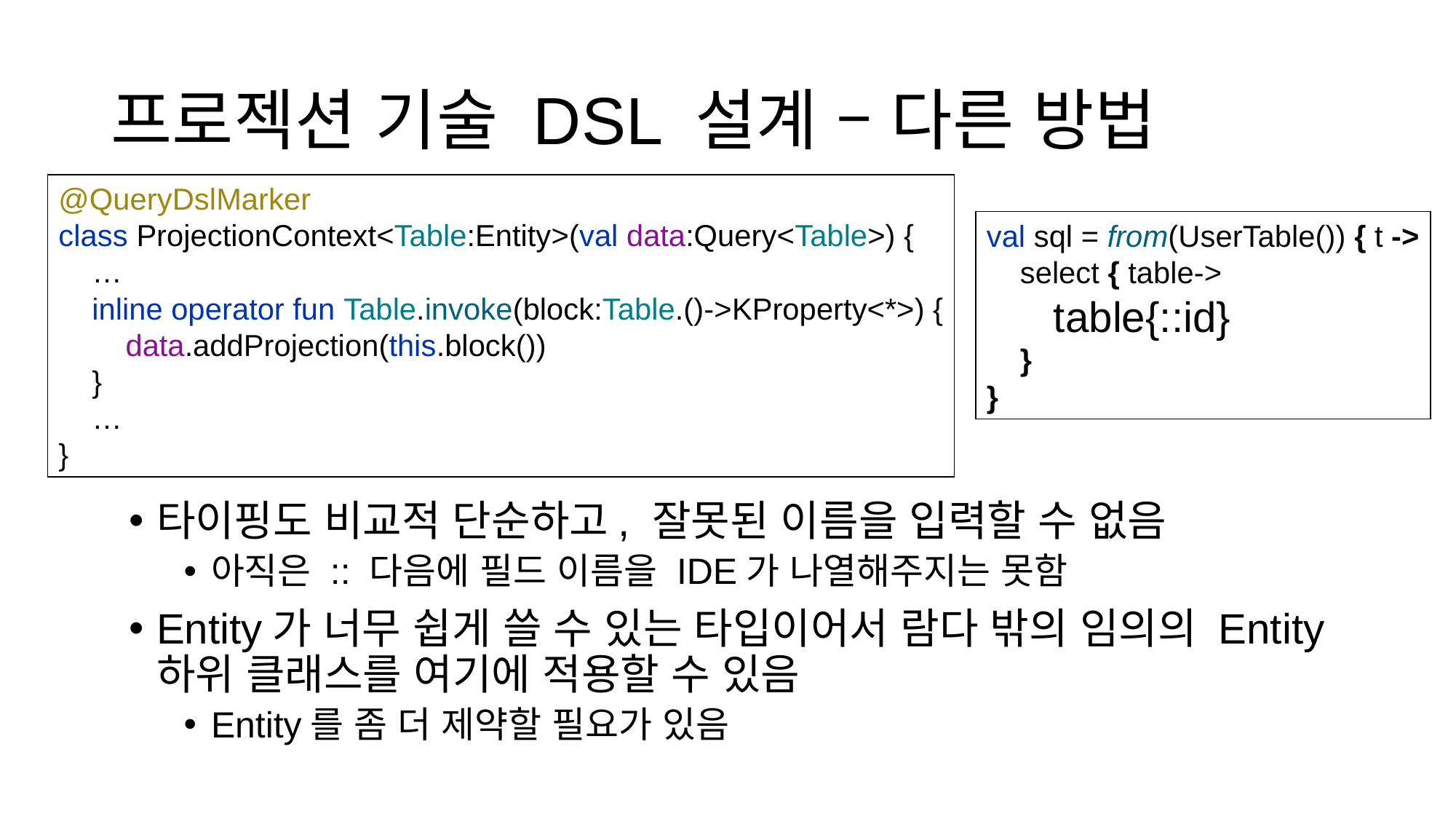

# 프로젝션 기술 DSL 설계 – 다른 방법
@QueryDslMarker
class ProjectionContext<Table:Entity>(val data:Query<Table>) {
    …
    inline operator fun Table.invoke(block:Table.()->KProperty<*>) {
        data.addProjection(this.block())
    }
    …
}
val sql = from(UserTable()) { t ->
    select { table->
        table{::id}
    }
}

타이핑도 비교적 단순하고, 잘못된 이름을 입력할 수 없음
아직은 :: 다음에 필드 이름을 IDE가 나열해주지는 못함
Entity가 너무 쉽게 쓸 수 있는 타입이어서 람다 밖의 임의의 Entity 하위 클래스를 여기에 적용할 수 있음
Entity를 좀 더 제약할 필요가 있음